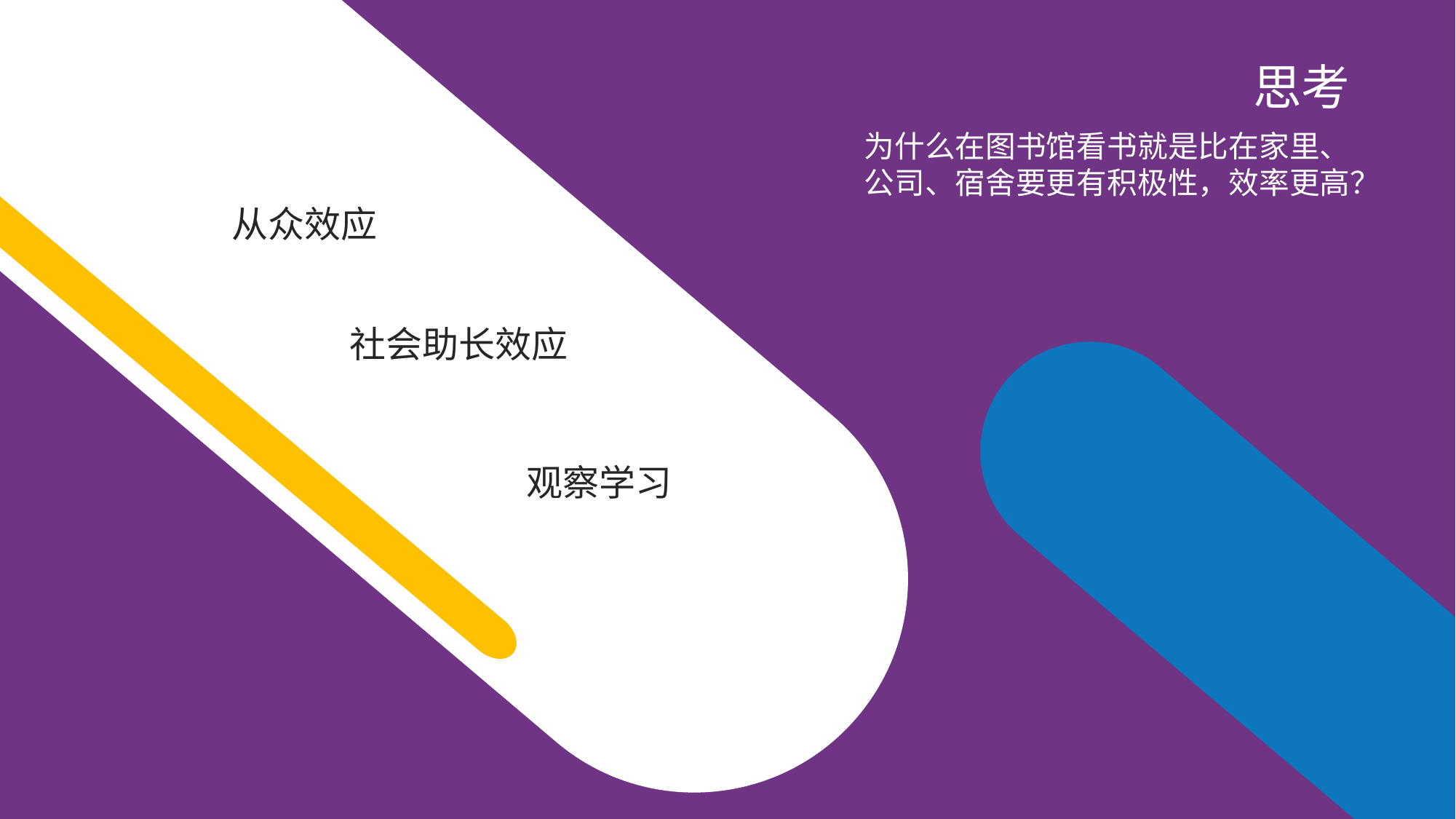

思考
为什么在图书馆看书就是比在家里、公司、宿舍要更有积极性，效率更高？

从众效应
社会助长效应

观察学习